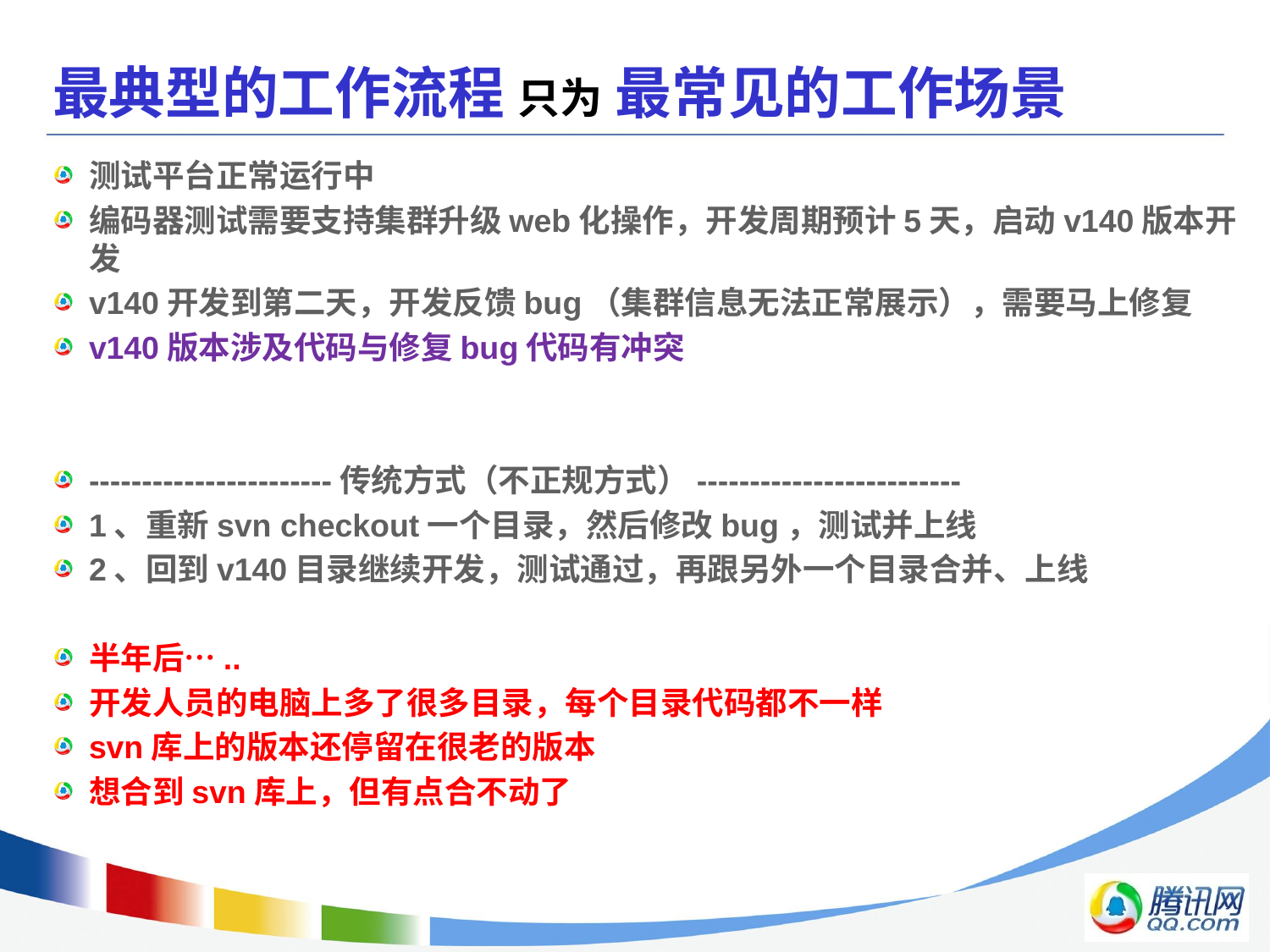

# 最典型的工作流程 只为 最常见的工作场景
测试平台正常运行中
编码器测试需要支持集群升级web化操作，开发周期预计5天，启动v140版本开发
v140开发到第二天，开发反馈bug（集群信息无法正常展示），需要马上修复
v140版本涉及代码与修复bug代码有冲突

-----------------------传统方式（不正规方式）-------------------------
1、重新svn checkout一个目录，然后修改bug，测试并上线
2、回到v140目录继续开发，测试通过，再跟另外一个目录合并、上线

半年后…..
开发人员的电脑上多了很多目录，每个目录代码都不一样
svn库上的版本还停留在很老的版本
想合到svn库上，但有点合不动了